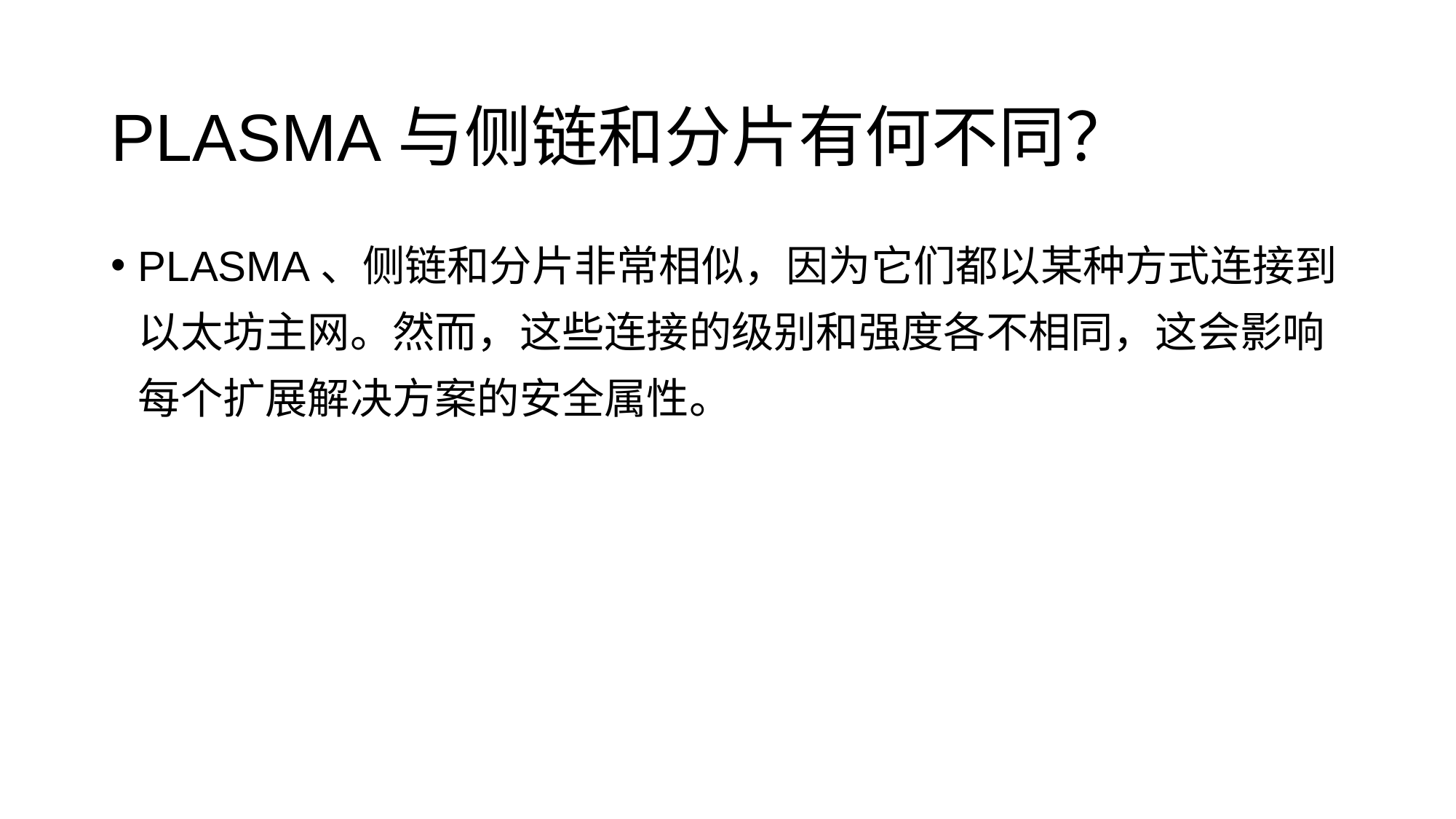

# PLASMA与侧链和分片有何不同？
PLASMA、侧链和分片非常相似，因为它们都以某种方式连接到以太坊主网。然而，这些连接的级别和强度各不相同，这会影响每个扩展解决方案的安全属性。